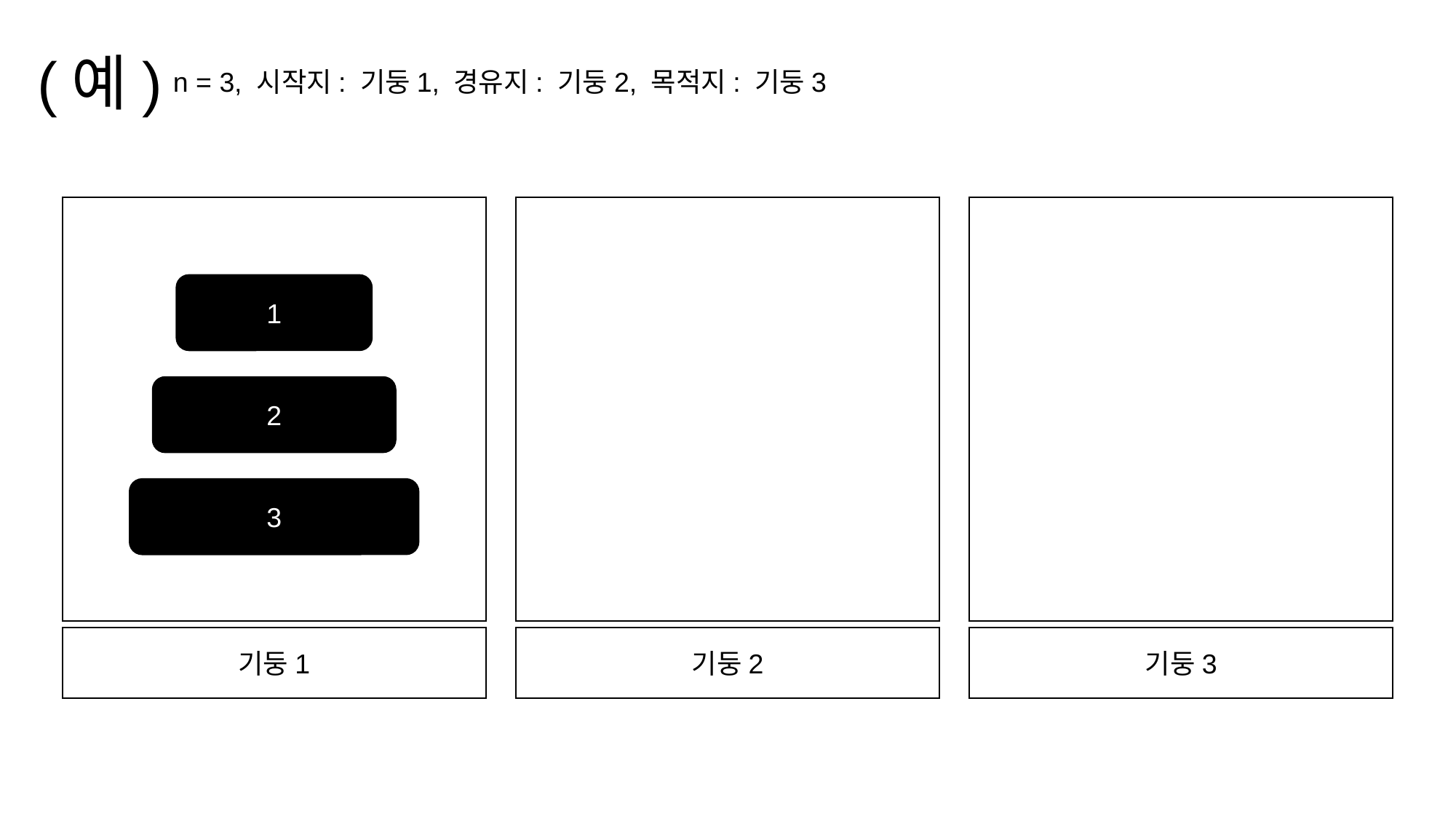

(예)
n = 3, 시작지: 기둥1, 경유지: 기둥2, 목적지: 기둥3

1
2
3
기둥1
기둥2
기둥3